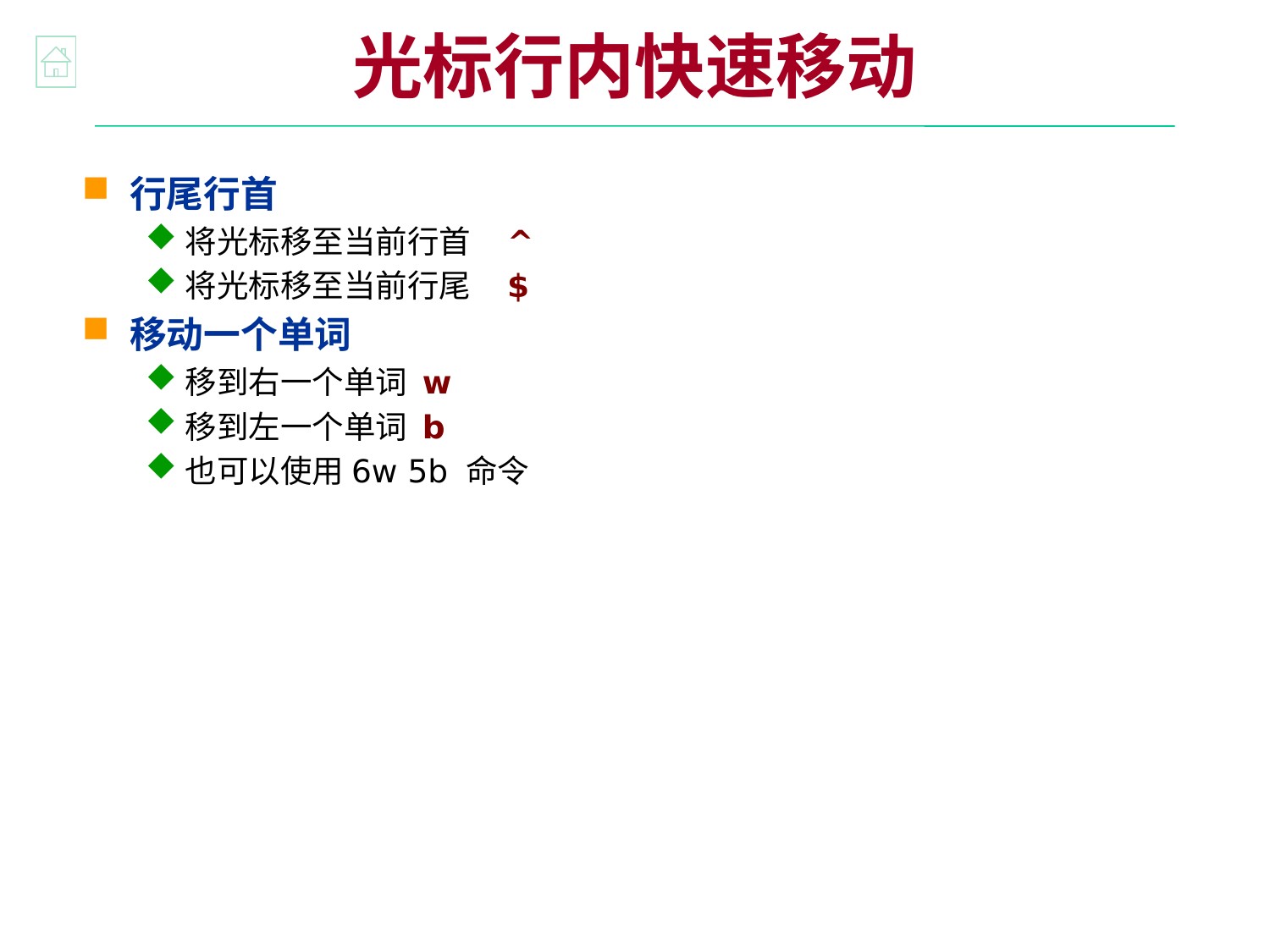

光标行内快速移动

行尾行首
将光标移至当前行首    ^
将光标移至当前行尾    $
移动一个单词
移到右一个单词 w
移到左一个单词 b
也可以使用6w 5b 命令